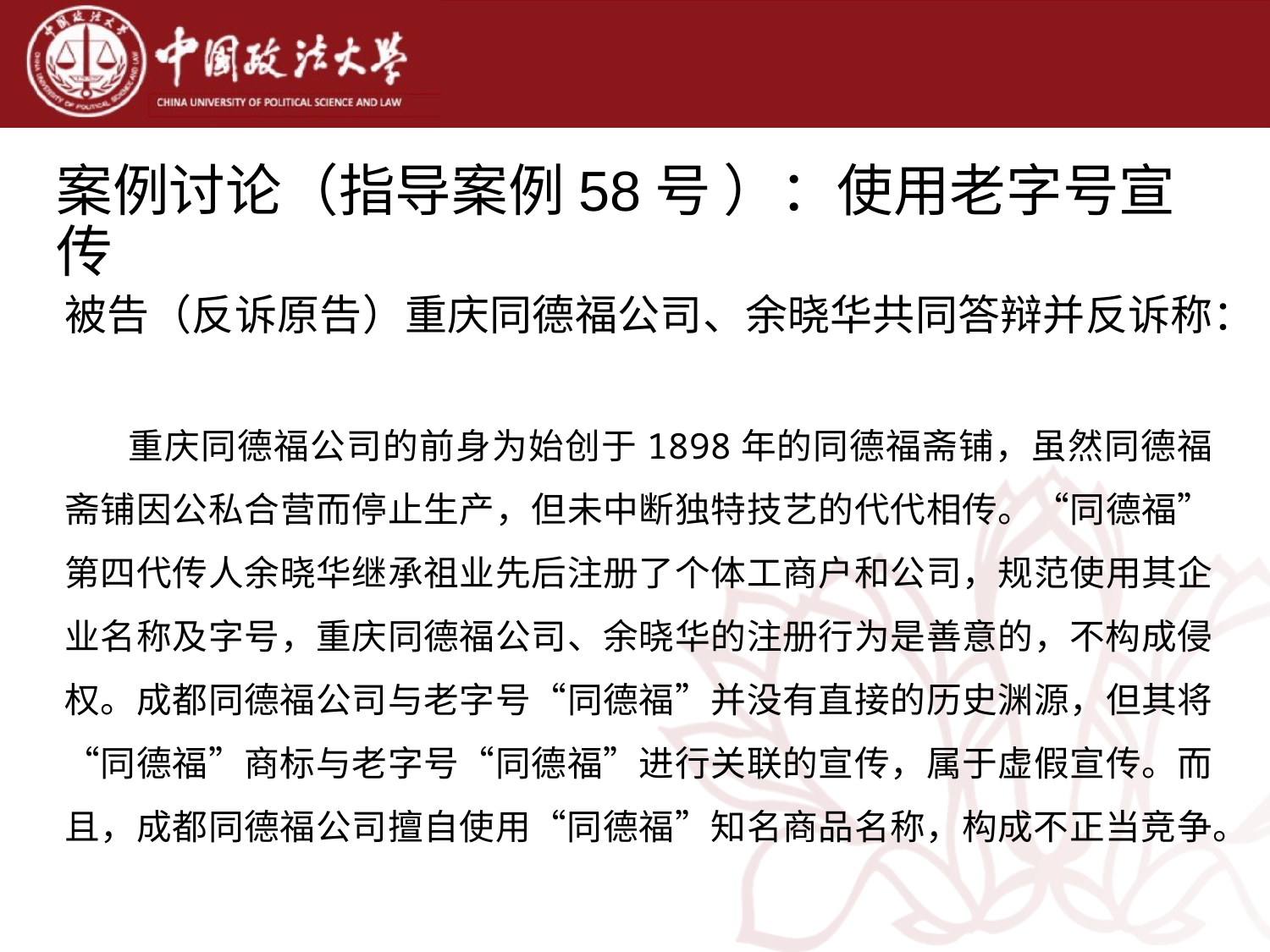

# 案例讨论（指导案例58号 ）：使用老字号宣传
被告（反诉原告）重庆同德福公司、余晓华共同答辩并反诉称：
重庆同德福公司的前身为始创于1898年的同德福斋铺，虽然同德福斋铺因公私合营而停止生产，但未中断独特技艺的代代相传。“同德福”第四代传人余晓华继承祖业先后注册了个体工商户和公司，规范使用其企业名称及字号，重庆同德福公司、余晓华的注册行为是善意的，不构成侵权。成都同德福公司与老字号“同德福”并没有直接的历史渊源，但其将“同德福”商标与老字号“同德福”进行关联的宣传，属于虚假宣传。而且，成都同德福公司擅自使用“同德福”知名商品名称，构成不正当竞争。